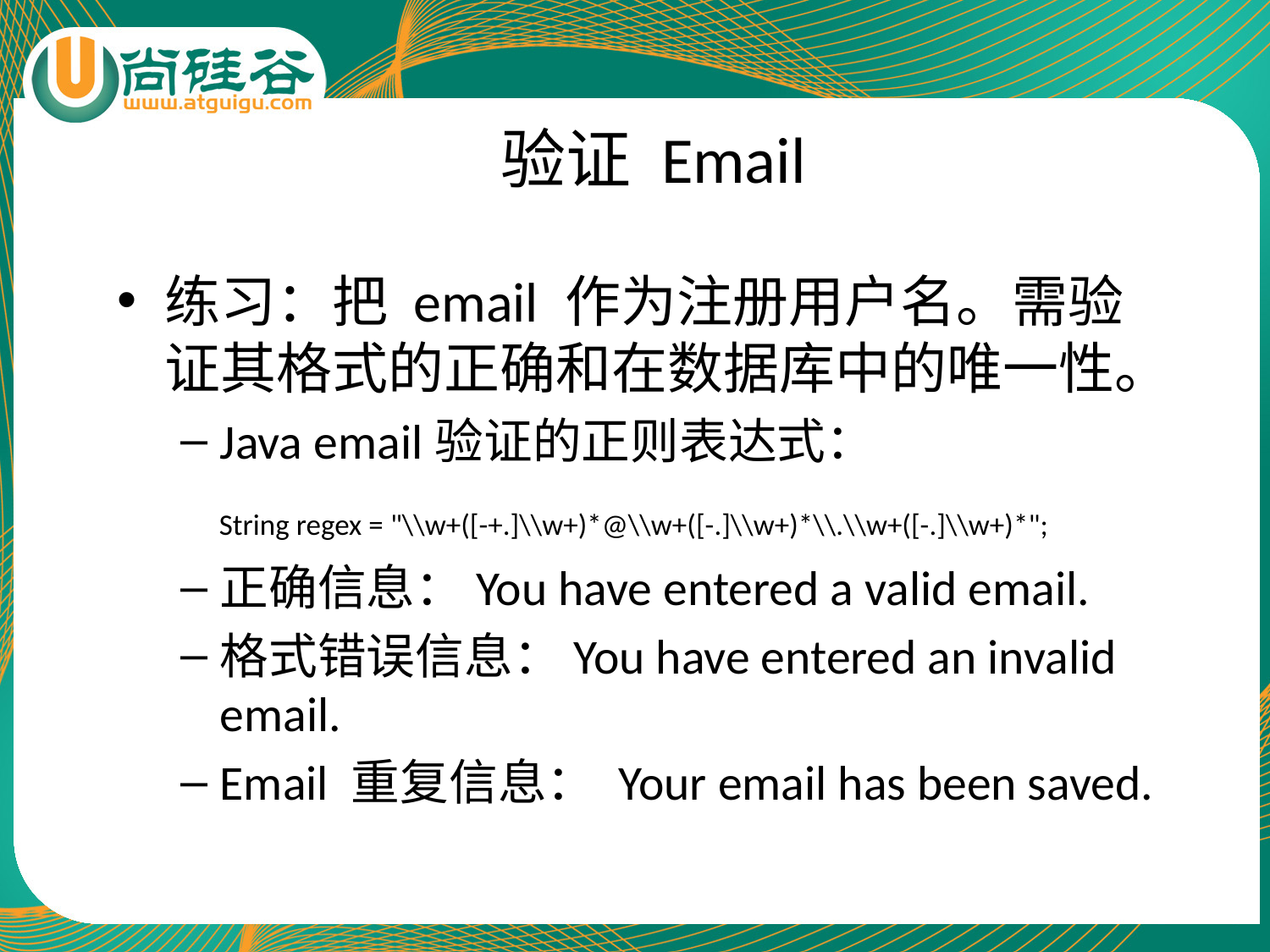

# 验证 Email
练习：把 email 作为注册用户名。需验证其格式的正确和在数据库中的唯一性。
Java email验证的正则表达式：
        String regex = "\\w+([-+.]\\w+)*@\\w+([-.]\\w+)*\\.\\w+([-.]\\w+)*";
正确信息：You have entered a valid email.
格式错误信息：You have entered an invalid email.
Email 重复信息： Your email has been saved.